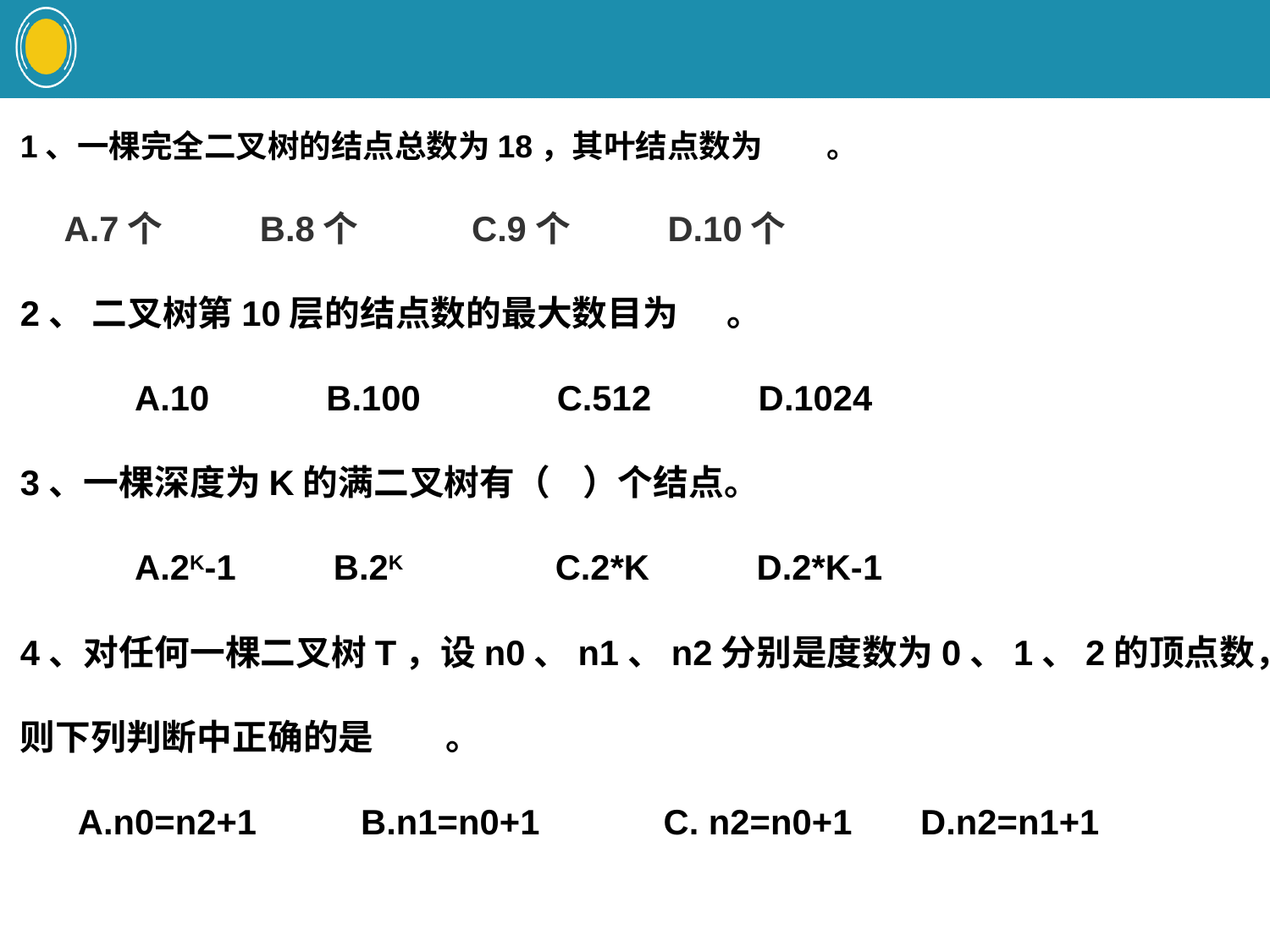

#
1、一棵完全二叉树的结点总数为18，其叶结点数为         。
　A.7个           B.8个             C.9个           D.10个
2、 二叉树第10层的结点数的最大数目为      。
　　　A.10            B.100              C.512           D.1024
3、一棵深度为K的满二叉树有（    ）个结点。
　　　A.2K-1          B.2K                C.2*K           D.2*K-1
4、对任何一棵二叉树T，设n0、n1、n2分别是度数为0、1、2的顶点数，
则下列判断中正确的是         。
	 A.n0=n2+1	    B.n1=n0+1	         C. n2=n0+1       D.n2=n1+1